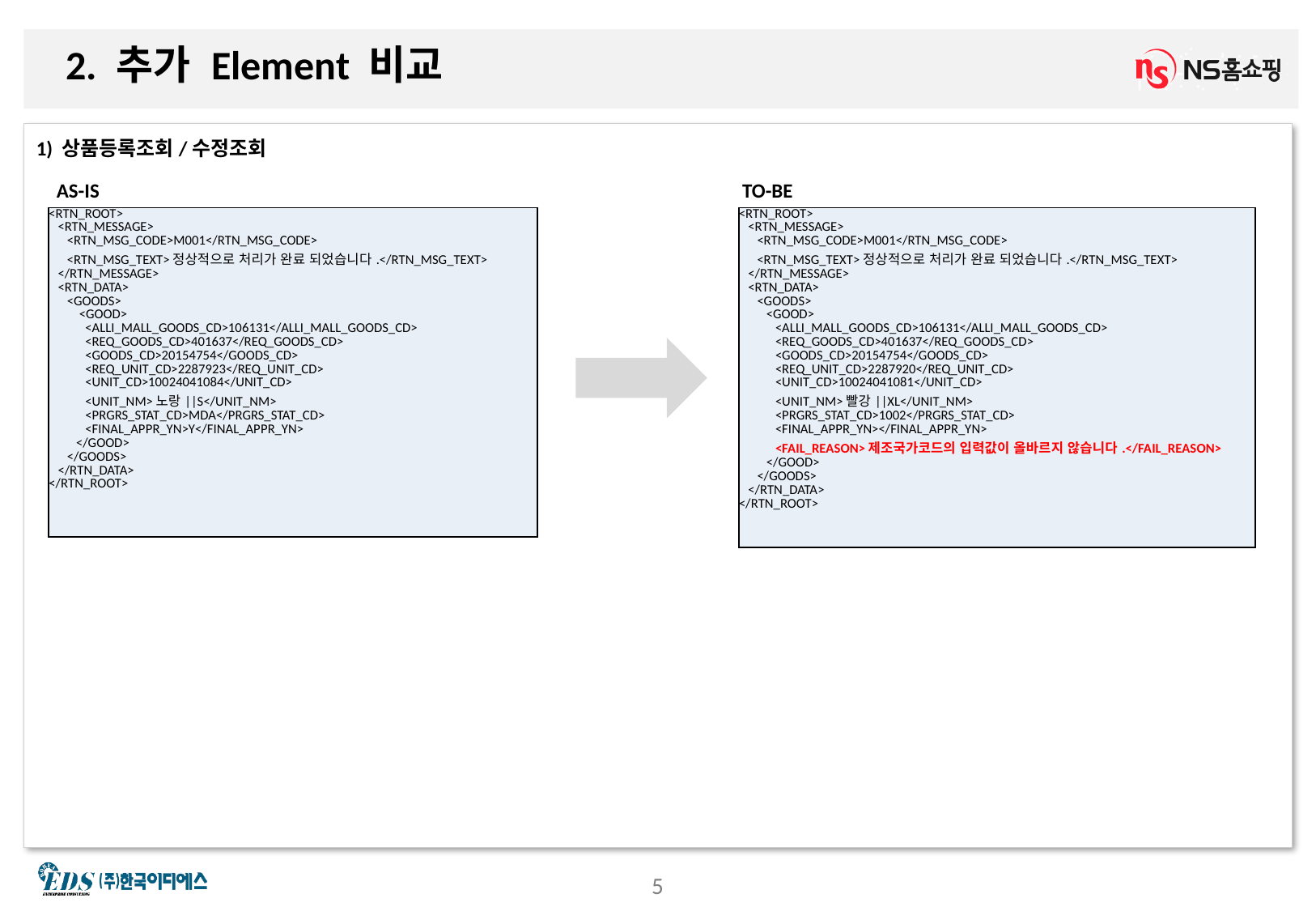

2. 추가 Element 비교
1) 상품등록조회/수정조회
AS-IS					                 TO-BE
| <RTN\_ROOT> <RTN\_MESSAGE> <RTN\_MSG\_CODE>M001</RTN\_MSG\_CODE> <RTN\_MSG\_TEXT>정상적으로 처리가 완료 되었습니다.</RTN\_MSG\_TEXT> </RTN\_MESSAGE> <RTN\_DATA> <GOODS> <GOOD> <ALLI\_MALL\_GOODS\_CD>106131</ALLI\_MALL\_GOODS\_CD> <REQ\_GOODS\_CD>401637</REQ\_GOODS\_CD> <GOODS\_CD>20154754</GOODS\_CD> <REQ\_UNIT\_CD>2287923</REQ\_UNIT\_CD> <UNIT\_CD>10024041084</UNIT\_CD> <UNIT\_NM>노랑||S</UNIT\_NM> <PRGRS\_STAT\_CD>MDA</PRGRS\_STAT\_CD> <FINAL\_APPR\_YN>Y</FINAL\_APPR\_YN> </GOOD> </GOODS> </RTN\_DATA> </RTN\_ROOT> |
| --- |
| <RTN\_ROOT> <RTN\_MESSAGE> <RTN\_MSG\_CODE>M001</RTN\_MSG\_CODE> <RTN\_MSG\_TEXT>정상적으로 처리가 완료 되었습니다.</RTN\_MSG\_TEXT> </RTN\_MESSAGE> <RTN\_DATA> <GOODS> <GOOD> <ALLI\_MALL\_GOODS\_CD>106131</ALLI\_MALL\_GOODS\_CD> <REQ\_GOODS\_CD>401637</REQ\_GOODS\_CD> <GOODS\_CD>20154754</GOODS\_CD> <REQ\_UNIT\_CD>2287920</REQ\_UNIT\_CD> <UNIT\_CD>10024041081</UNIT\_CD> <UNIT\_NM>빨강||XL</UNIT\_NM> <PRGRS\_STAT\_CD>1002</PRGRS\_STAT\_CD> <FINAL\_APPR\_YN></FINAL\_APPR\_YN> <FAIL\_REASON>제조국가코드의 입력값이 올바르지 않습니다.</FAIL\_REASON> </GOOD> </GOODS> </RTN\_DATA> </RTN\_ROOT> |
| --- |

1. 상품상태 연동 조회 방안
1) 신규 api 생성 방안 : 42.상품연동결과조회
2) 기존 api customize 활용 방안 : 25.상품등록결과조회, 18.상품수정결과조회

NS에서는 요청이력테이블을 추가 하면 됨
제휴몰에서는     요청대기이면 대기중과 실패일때의  후처리 로직이 필요 함

상품등록결과조회, 상품수정결과조회  이외에 대기상품조회만 별도로 만들건지

 아니면 상품등록결과조회, 상품수정결과조회를 별도로 만들어서 상태코드가 나오게 할지

상품목록조회 :